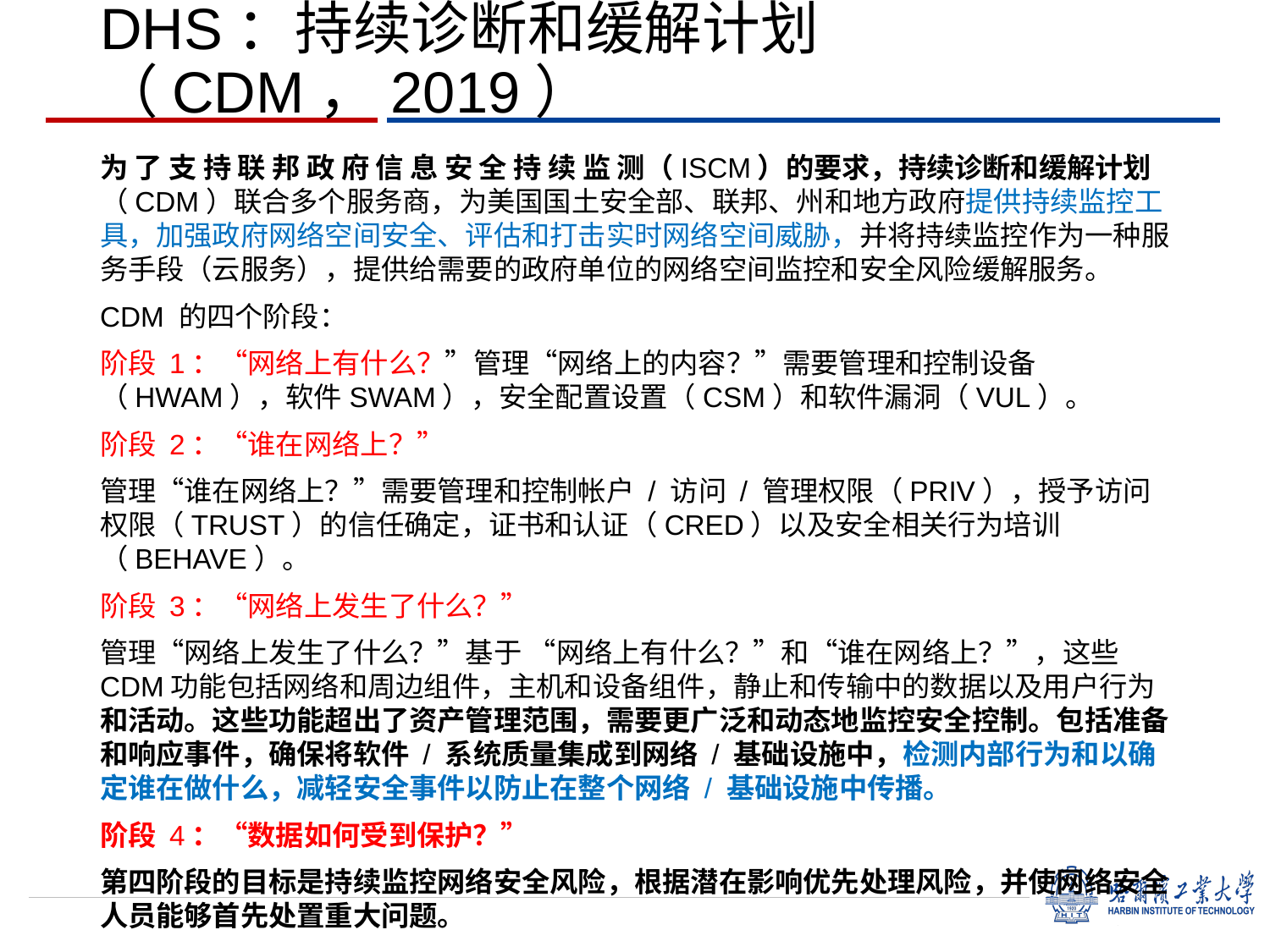

# DHS：持续诊断和缓解计划（CDM，2019）

为 了 支 持 联 邦 政 府 信 息 安 全 持 续 监 测（ISCM）的要求，持续诊断和缓解计划（CDM）联合多个服务商，为美国国土安全部、联邦、州和地方政府提供持续监控工具，加强政府网络空间安全、评估和打击实时网络空间威胁，并将持续监控作为一种服务手段（云服务），提供给需要的政府单位的网络空间监控和安全风险缓解服务。
CDM 的四个阶段：
阶段 1：“网络上有什么？”管理“网络上的内容？”需要管理和控制设备（HWAM），软件SWAM），安全配置设置（CSM）和软件漏洞（VUL）。
阶段 2：“谁在网络上？”
管理“谁在网络上？”需要管理和控制帐户 / 访问 / 管理权限（PRIV），授予访问权限（TRUST）的信任确定，证书和认证（CRED）以及安全相关行为培训（BEHAVE）。
阶段 3：“网络上发生了什么？”
管理“网络上发生了什么？”基于 “网络上有什么？”和“谁在网络上？”，这些 CDM功能包括网络和周边组件，主机和设备组件，静止和传输中的数据以及用户行为和活动。这些功能超出了资产管理范围，需要更广泛和动态地监控安全控制。包括准备和响应事件，确保将软件 / 系统质量集成到网络 / 基础设施中，检测内部行为和以确定谁在做什么，减轻安全事件以防止在整个网络 / 基础设施中传播。
阶段 4：“数据如何受到保护？”
第四阶段的目标是持续监控网络安全风险，根据潜在影响优先处理风险，并使网络安全人员能够首先处置重大问题。